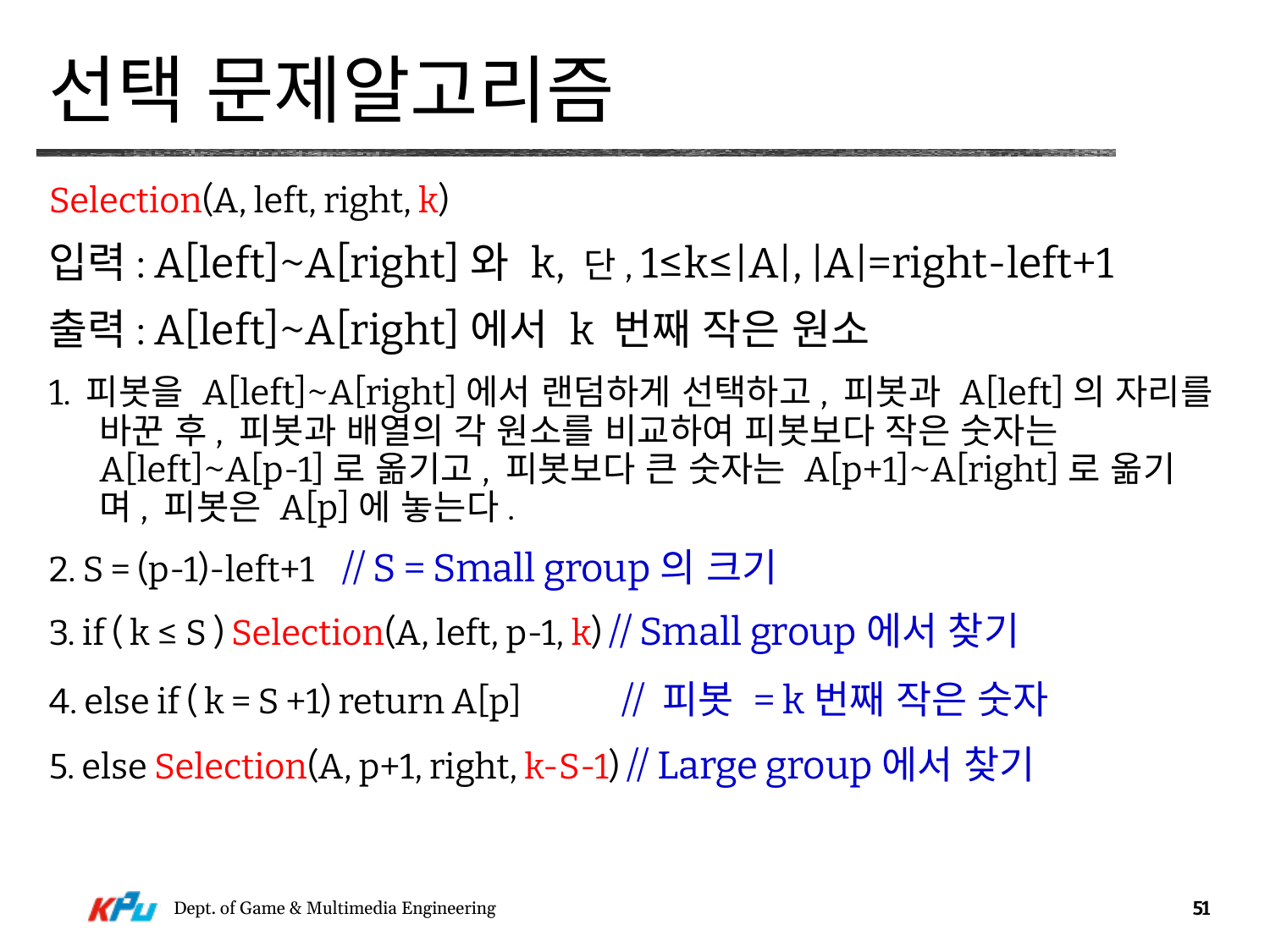

# 선택 문제알고리즘
Selection(A, left, right, k)
입력: A[left]~A[right]와 k, 단, 1≤k≤|A|, |A|=right-left+1
출력: A[left]~A[right]에서 k 번째 작은 원소
1. 피봇을 A[left]~A[right]에서 랜덤하게 선택하고, 피봇과 A[left]의 자리를 바꾼 후, 피봇과 배열의 각 원소를 비교하여 피봇보다 작은 숫자는 A[left]~A[p-1]로 옮기고, 피봇보다 큰 숫자는 A[p+1]~A[right]로 옮기며, 피봇은 A[p]에 놓는다.
2. S = (p-1)-left+1    // S = Small group의 크기
3. if ( k ≤ S ) Selection(A, left, p-1, k) // Small group에서 찾기
4. else if ( k = S +1) return A[p]           // 피봇 = k번째 작은 숫자
5. else Selection(A, p+1, right, k-S-1) // Large group에서 찾기
Dept. of Game & Multimedia Engineering
51